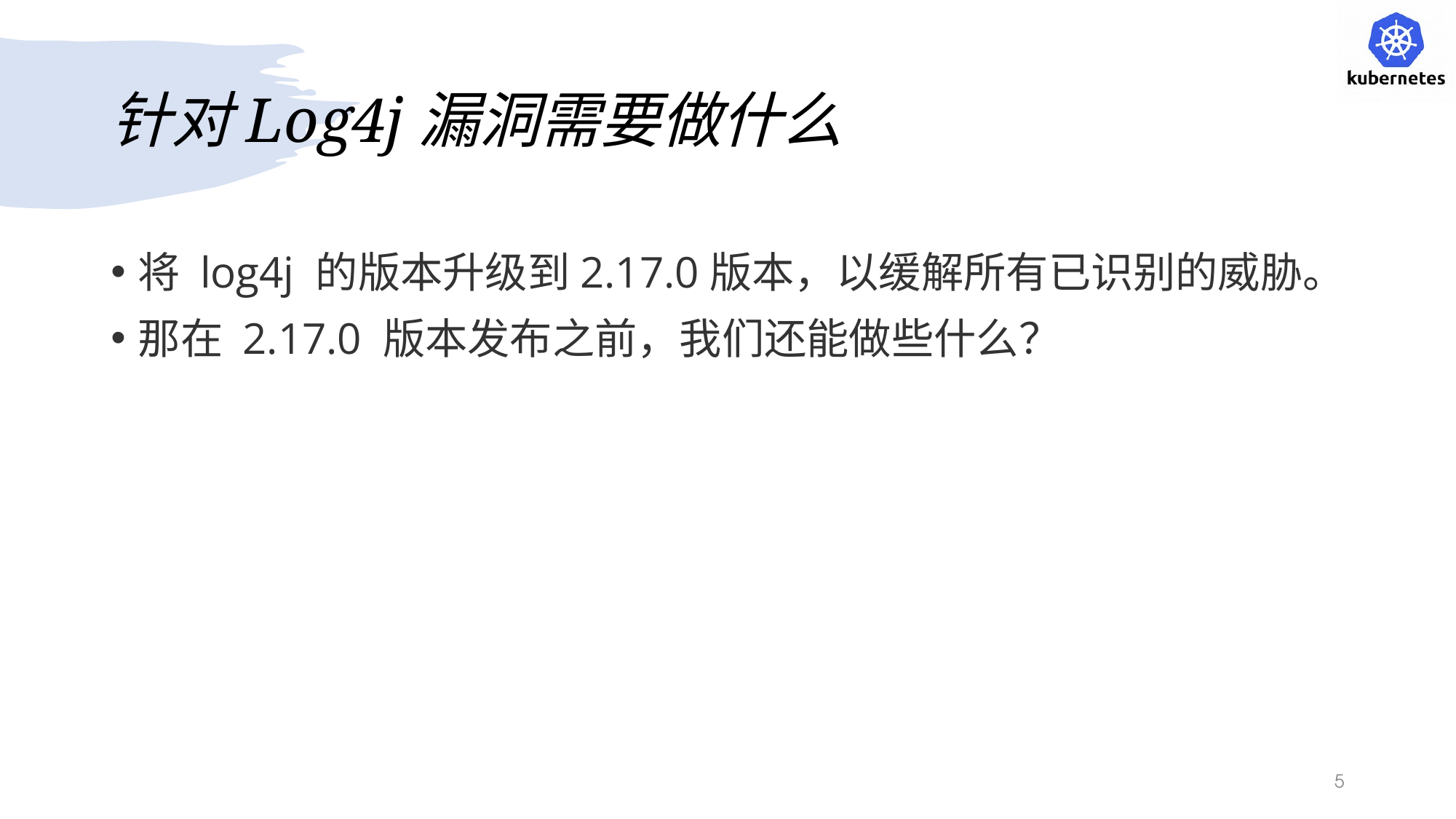

# 针对Log4j漏洞需要做什么
将 log4j 的版本升级到2.17.0版本，以缓解所有已识别的威胁。
那在 2.17.0 版本发布之前，我们还能做些什么？

5